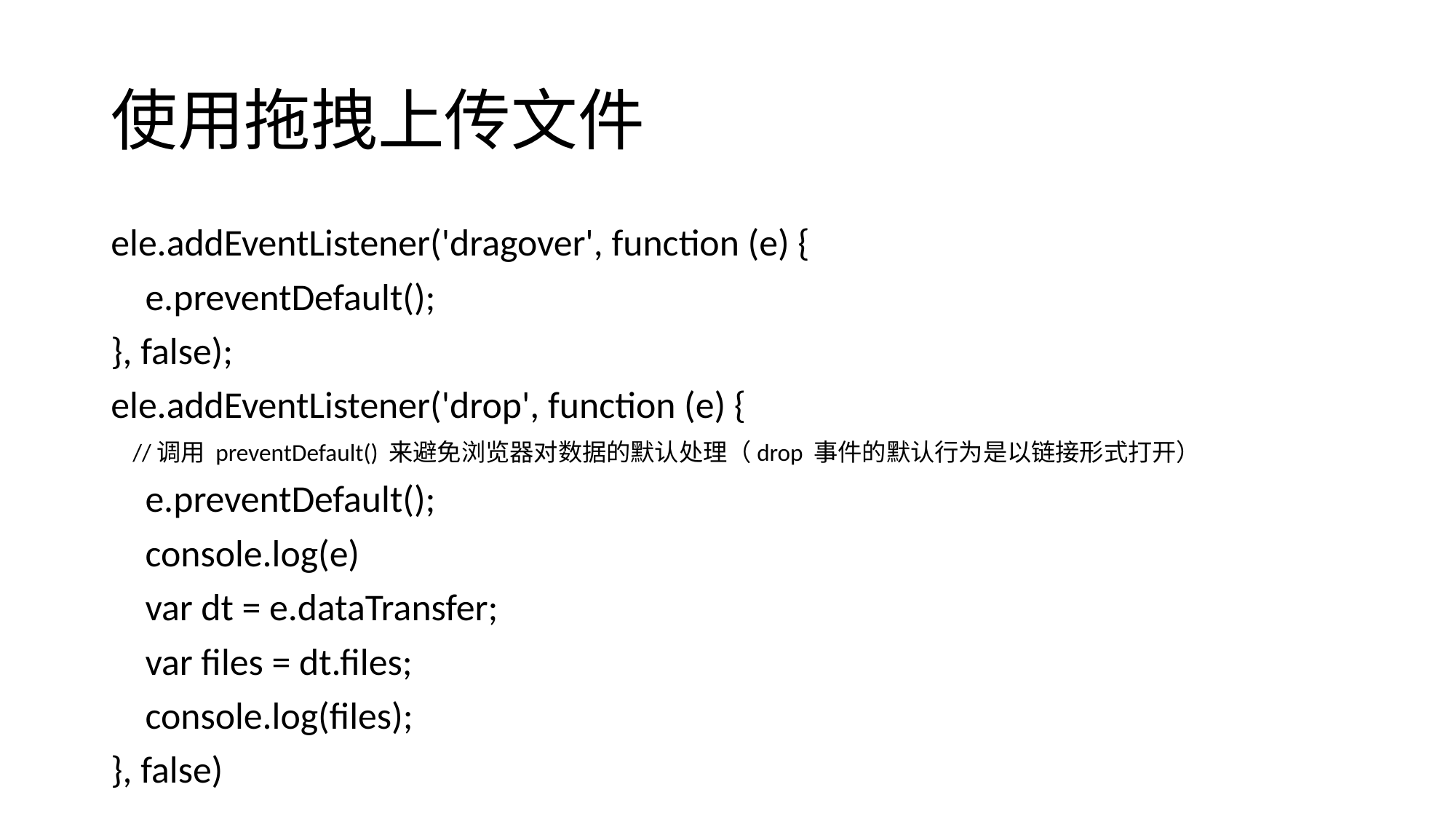

# 使用拖拽上传文件
ele.addEventListener('dragover', function (e) {
    e.preventDefault();
}, false);
ele.addEventListener('drop', function (e) {
    //调用 preventDefault() 来避免浏览器对数据的默认处理（drop 事件的默认行为是以链接形式打开）
    e.preventDefault();
    console.log(e)
    var dt = e.dataTransfer;
    var files = dt.files;
    console.log(files);
}, false)